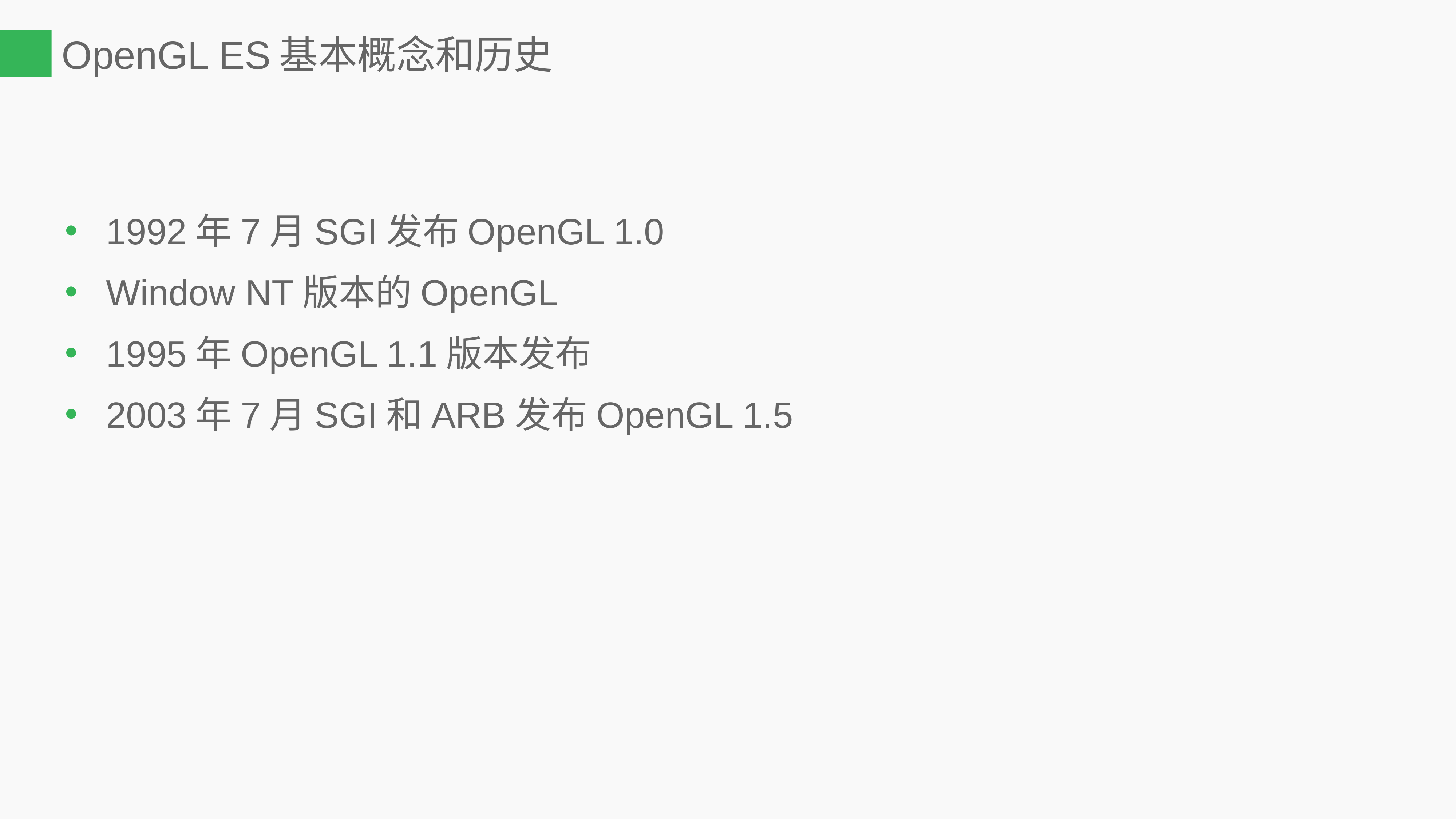

# OpenGL ES基本概念和历史
1992年7月SGI发布OpenGL 1.0
Window NT版本的OpenGL
1995年OpenGL 1.1版本发布
2003年7月SGI和ARB发布OpenGL 1.5